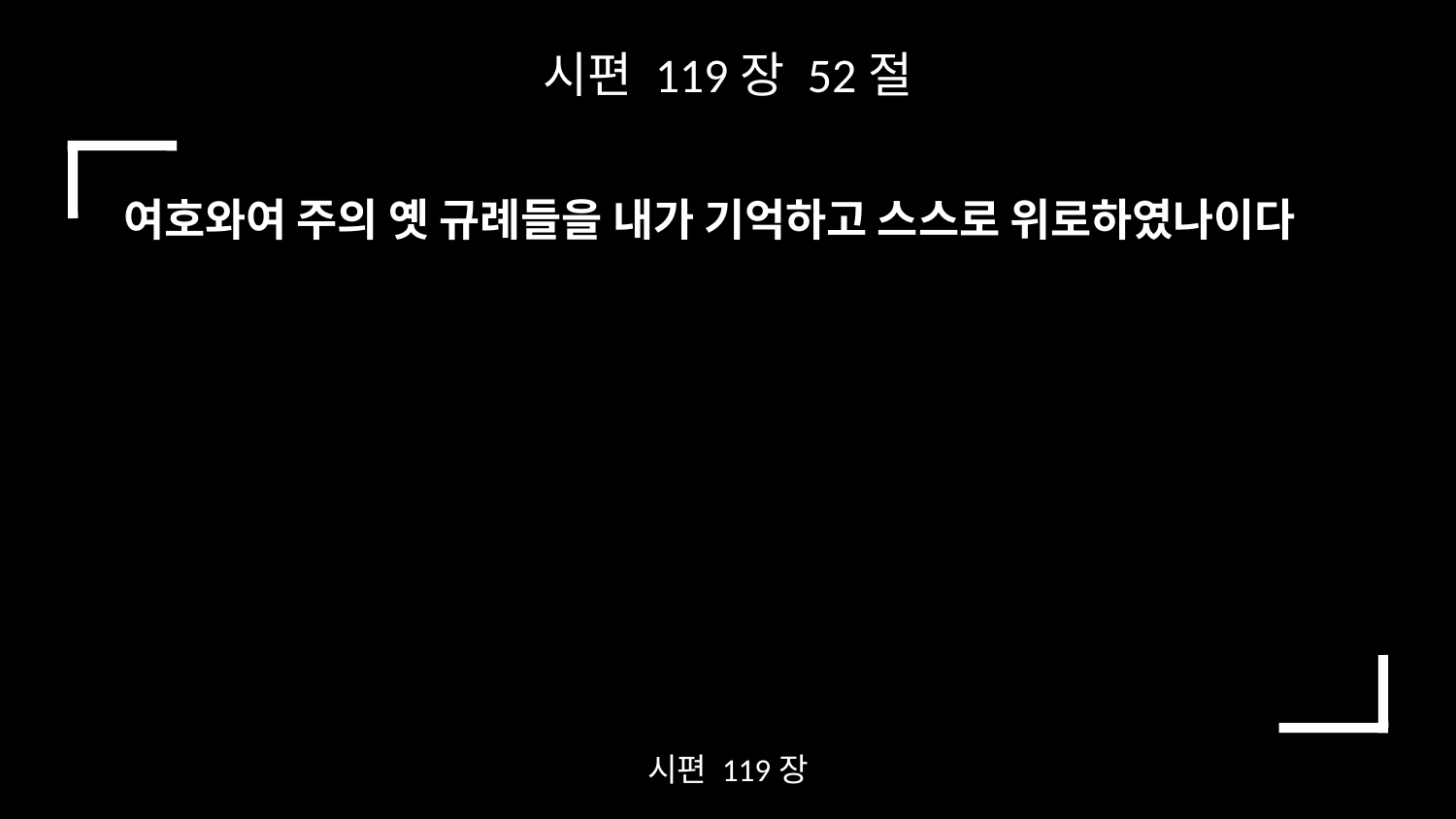

시편 119장 52절

여호와여 주의 옛 규례들을 내가 기억하고 스스로 위로하였나이다

시편 119장